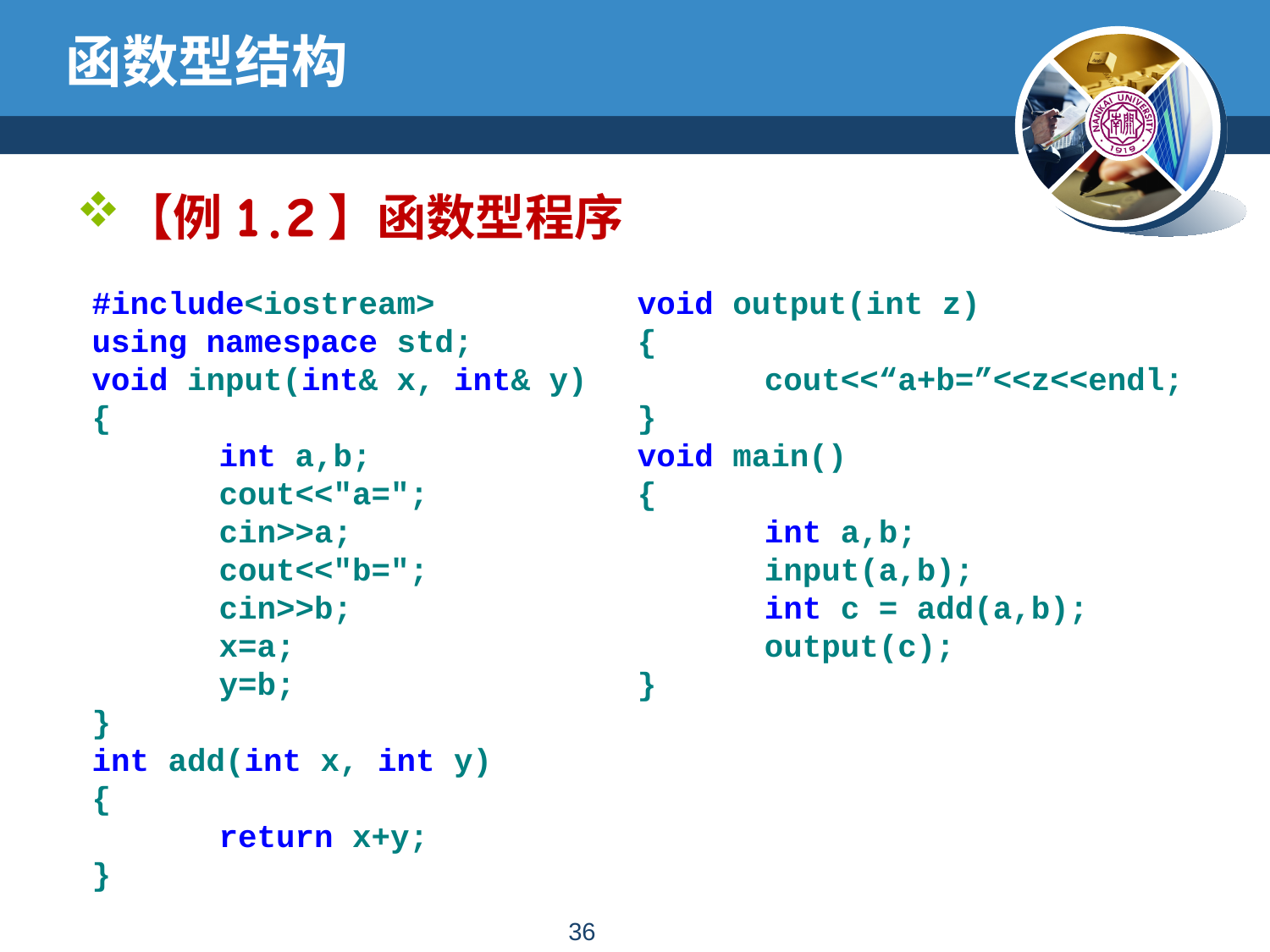

# 函数型结构
【例1.2】函数型程序
void output(int z)
{
	cout<<“a+b=”<<z<<endl;
}
void main()
{
	int a,b;
	input(a,b);
	int c = add(a,b);
	output(c);
}
#include<iostream>
using namespace std;
void input(int& x, int& y)
{
	int a,b;
	cout<<"a=";
	cin>>a;
	cout<<"b=";
	cin>>b;
	x=a;
	y=b;
}
int add(int x, int y)
{
	return x+y;
}
36